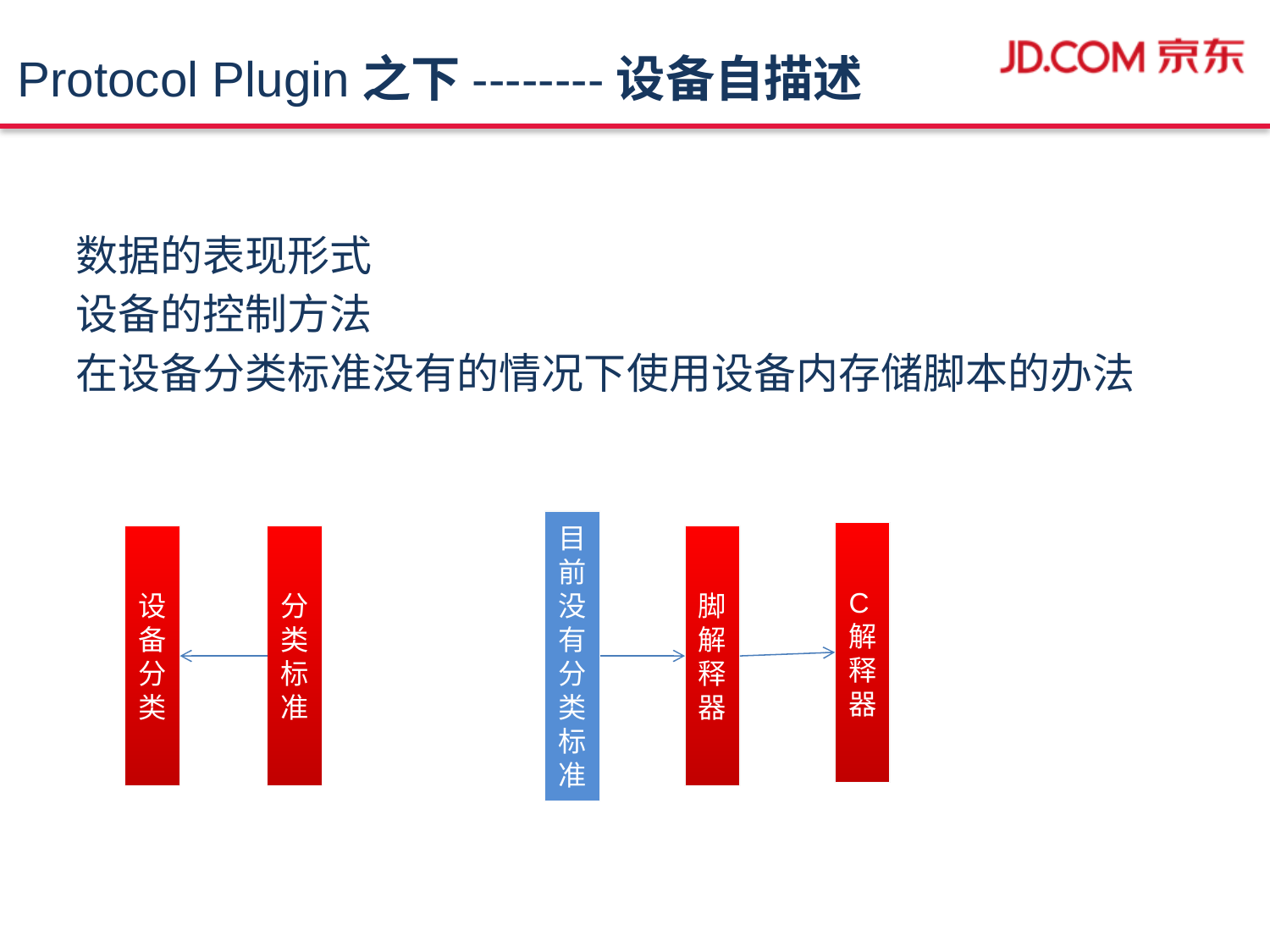

Protocol Plugin之下--------设备自描述
数据的表现形式
设备的控制方法
在设备分类标准没有的情况下使用设备内存储脚本的办法
目前没有分类标准
C解释器
设备分类
分类标准
脚解释器